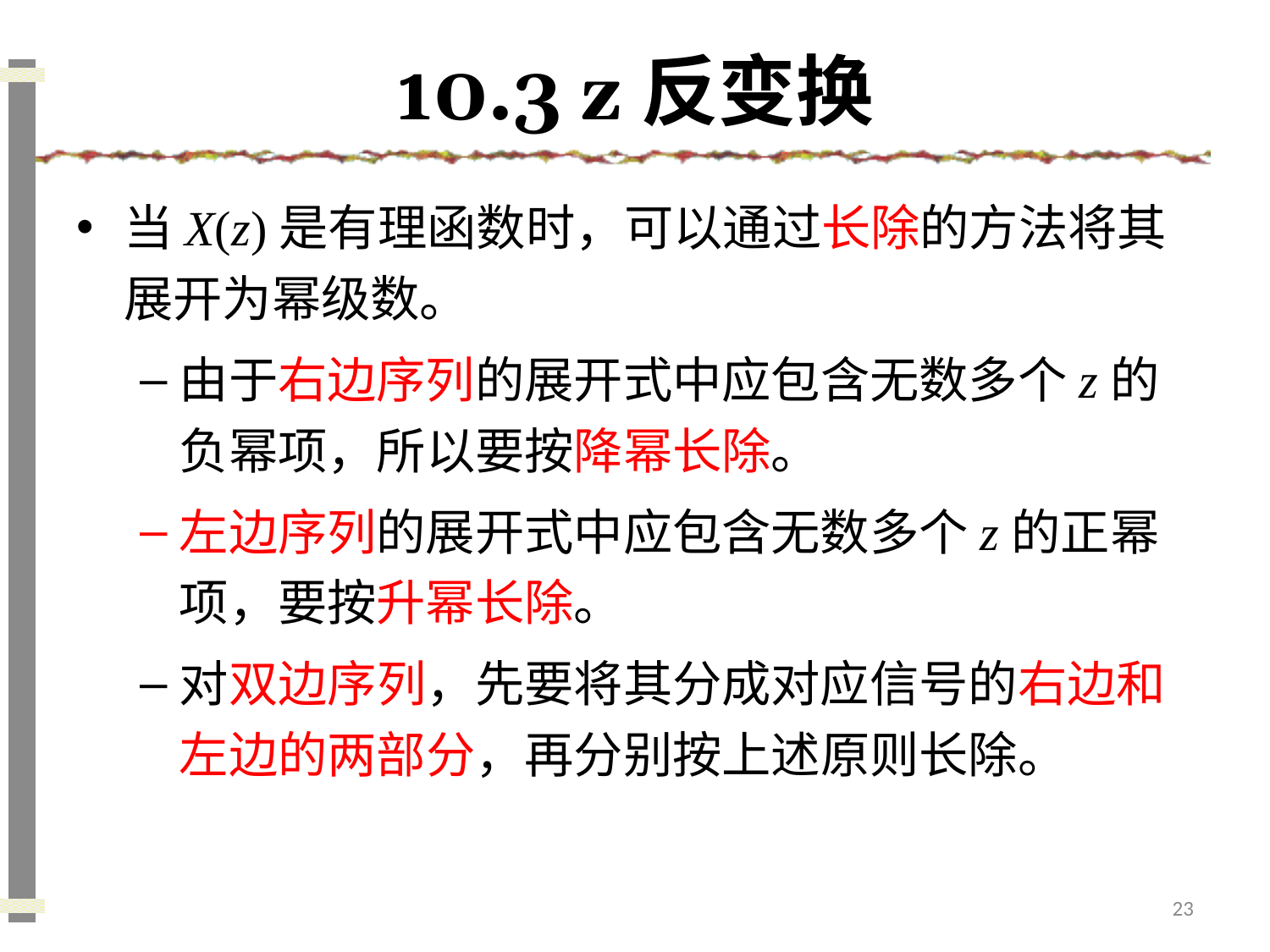

# 10.3 z反变换
当X(z)是有理函数时，可以通过长除的方法将其展开为幂级数。
由于右边序列的展开式中应包含无数多个z的负幂项，所以要按降幂长除。
左边序列的展开式中应包含无数多个z的正幂项，要按升幂长除。
对双边序列，先要将其分成对应信号的右边和左边的两部分，再分别按上述原则长除。
23